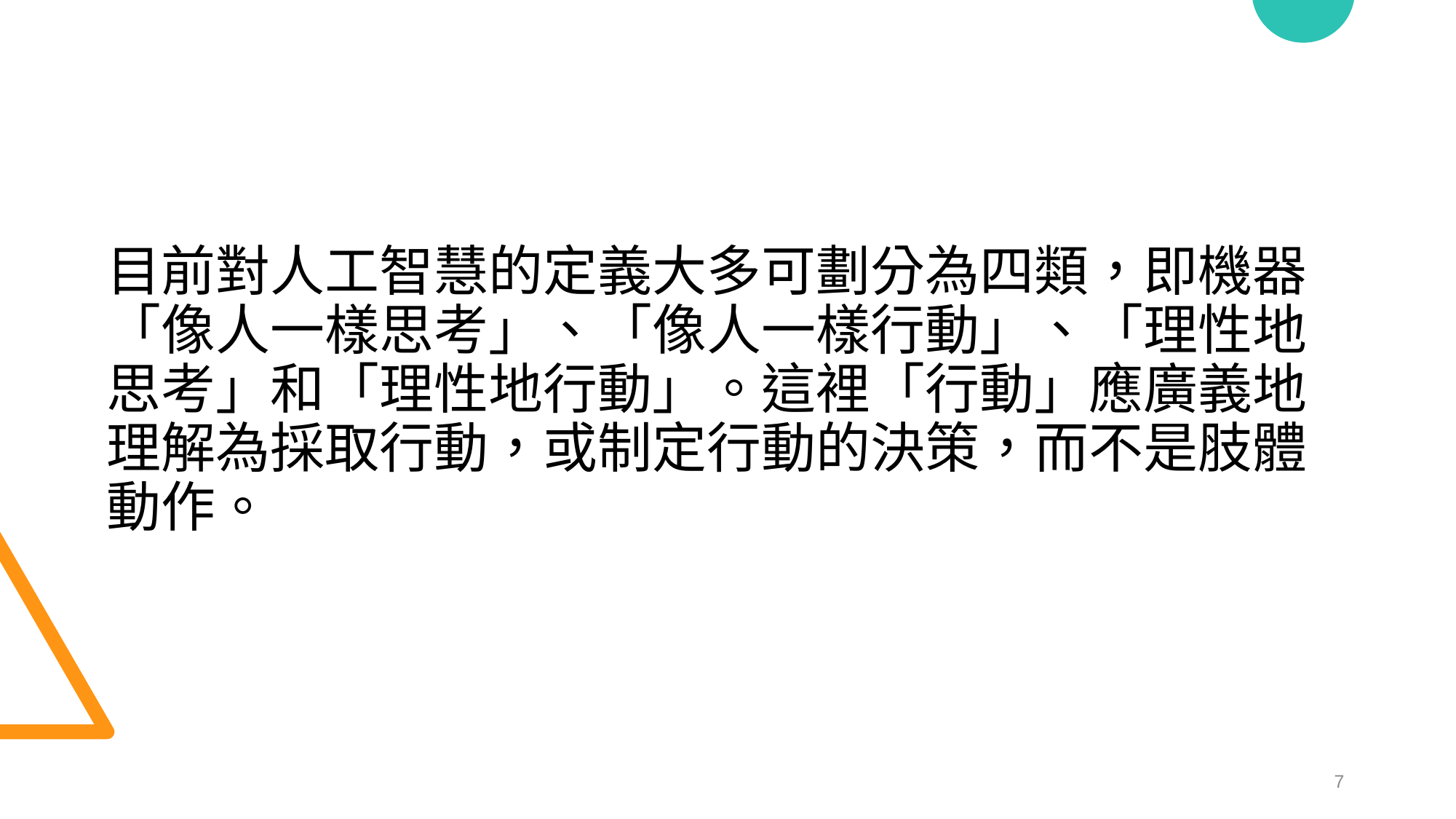

目前對人工智慧的定義大多可劃分為四類，即機器「像人一樣思考」、「像人一樣行動」、「理性地思考」和「理性地行動」。這裡「行動」應廣義地理解為採取行動，或制定行動的決策，而不是肢體動作。
7